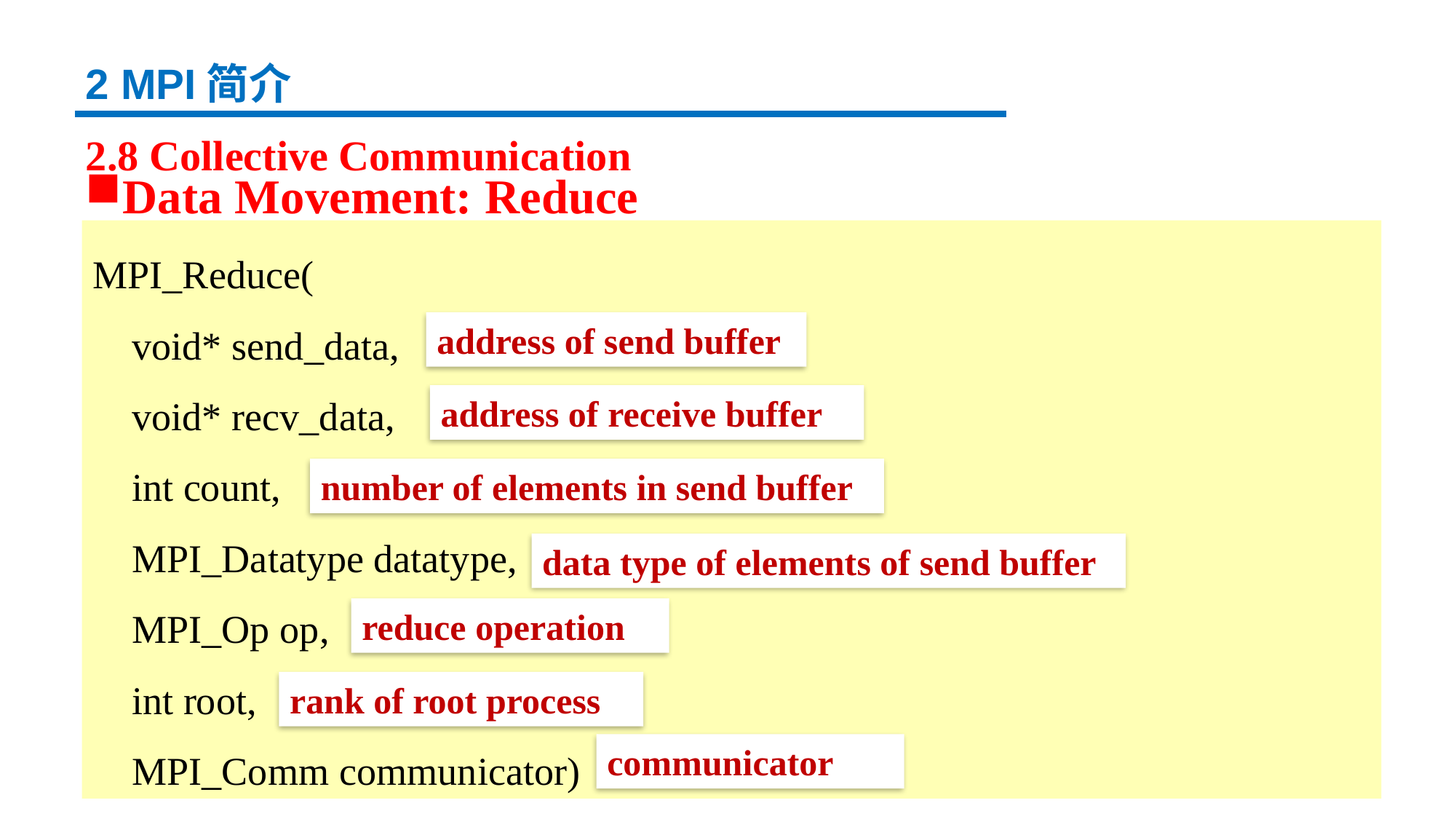

2 MPI简介
2.8 Collective Communication
Data Movement: Reduce
MPI_Reduce(
    void* send_data,
    void* recv_data,
    int count,
    MPI_Datatype datatype,
    MPI_Op op,
    int root,
    MPI_Comm communicator)
address of send buffer
address of receive buffer
number of elements in send buffer
data type of elements of send buffer
reduce operation
rank of root process
communicator